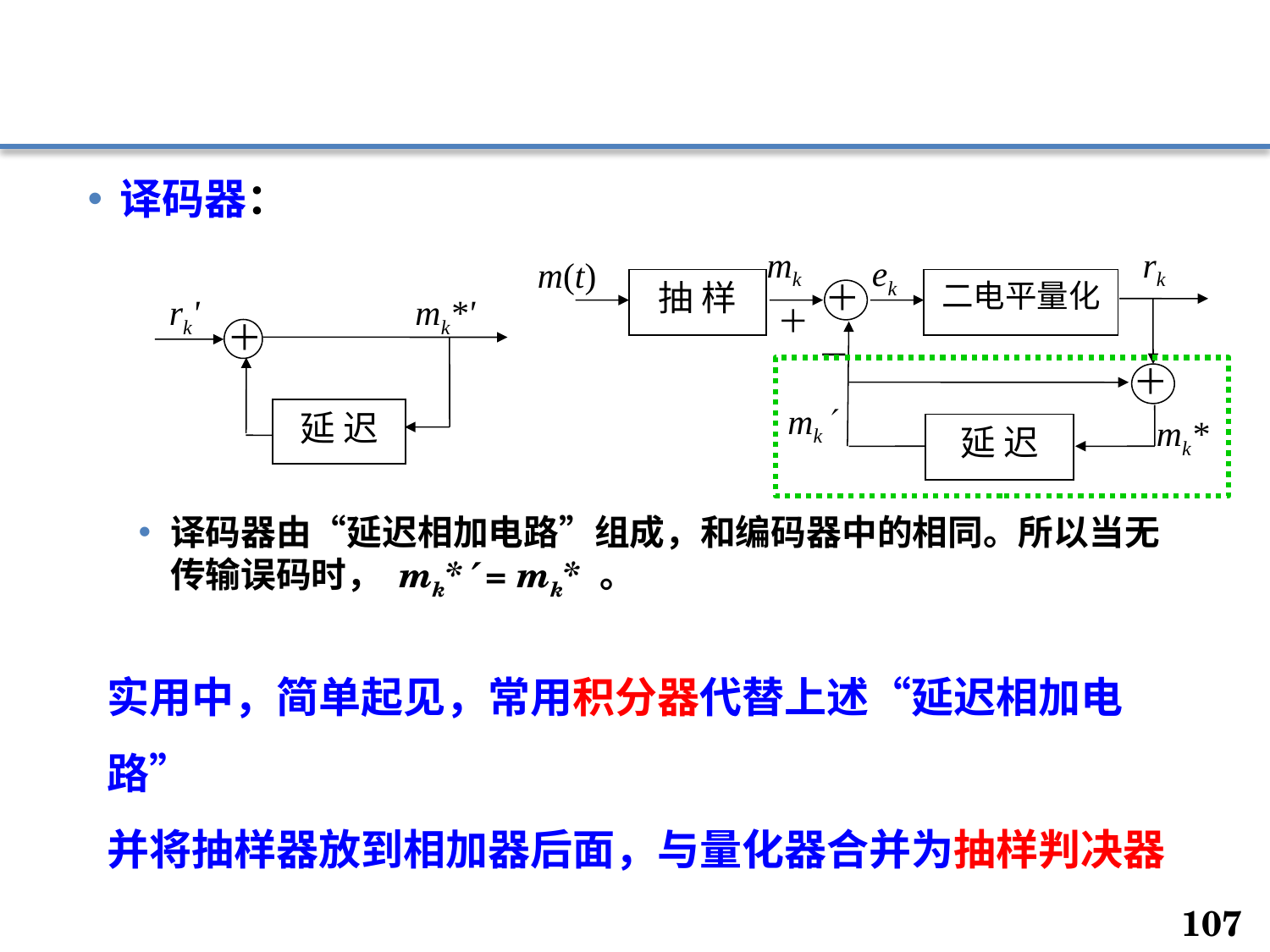

#
译码器：

译码器由“延迟相加电路”组成，和编码器中的相同。所以当无传输误码时， mk*′ = mk* 。
mk
rk
ek
m(t)
抽 样
二电平量化

＋

－
＋

mk′
mk*

延 迟

＋

rk'
mk*'
＋

延 迟

实用中，简单起见，常用积分器代替上述“延迟相加电路”
并将抽样器放到相加器后面，与量化器合并为抽样判决器
107